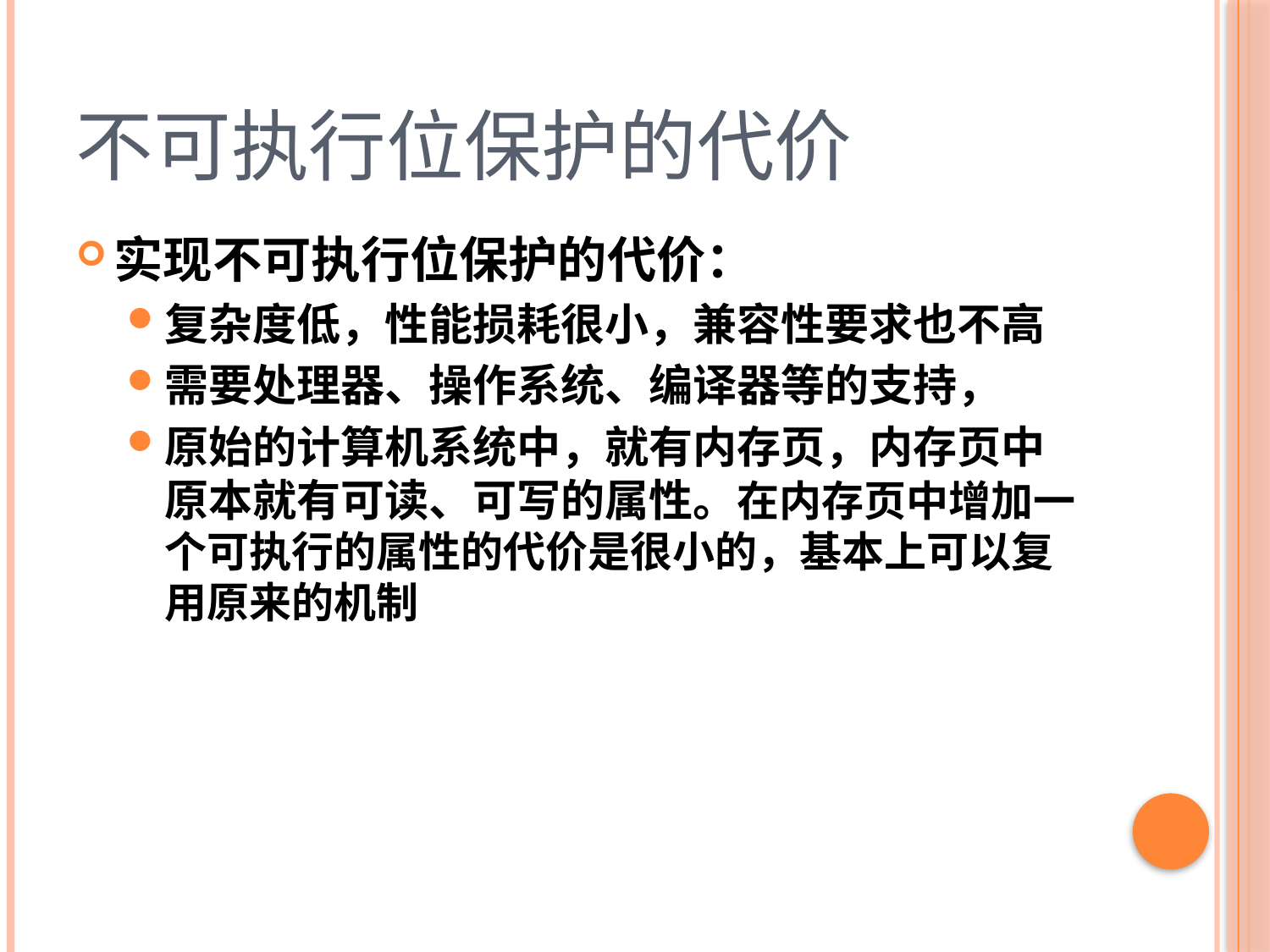

# 不可执行位保护的代价
实现不可执行位保护的代价：
复杂度低，性能损耗很小，兼容性要求也不高
需要处理器、操作系统、编译器等的支持，
原始的计算机系统中，就有内存页，内存页中原本就有可读、可写的属性。在内存页中增加一个可执行的属性的代价是很小的，基本上可以复用原来的机制